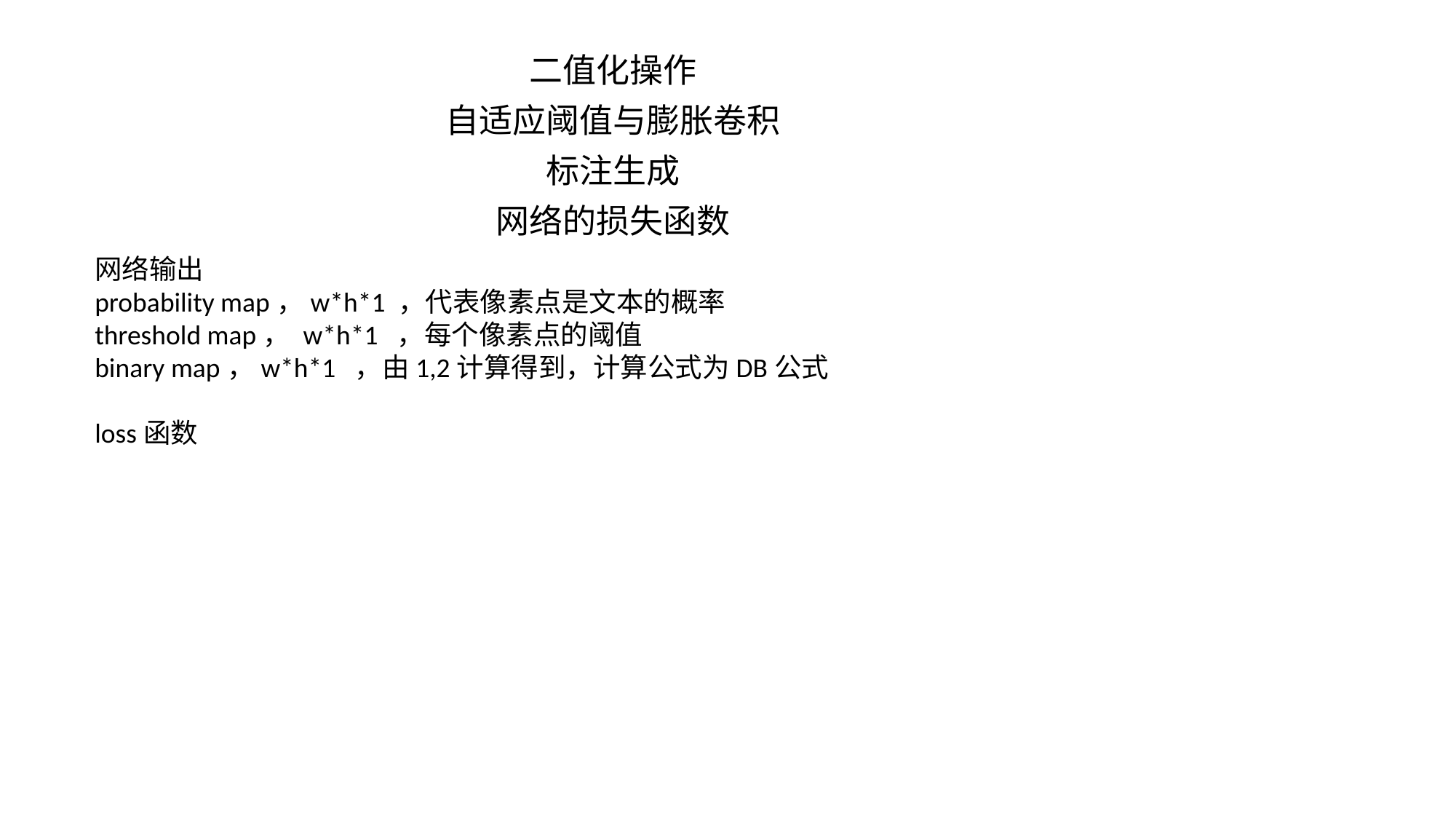

二值化操作
自适应阈值与膨胀卷积
标注生成
网络的损失函数

网络输出
probability map，w*h*1 ，代表像素点是文本的概率
threshold map， w*h*1  ，每个像素点的阈值
binary map，w*h*1  ，由1,2计算得到，计算公式为DB公式

loss函数